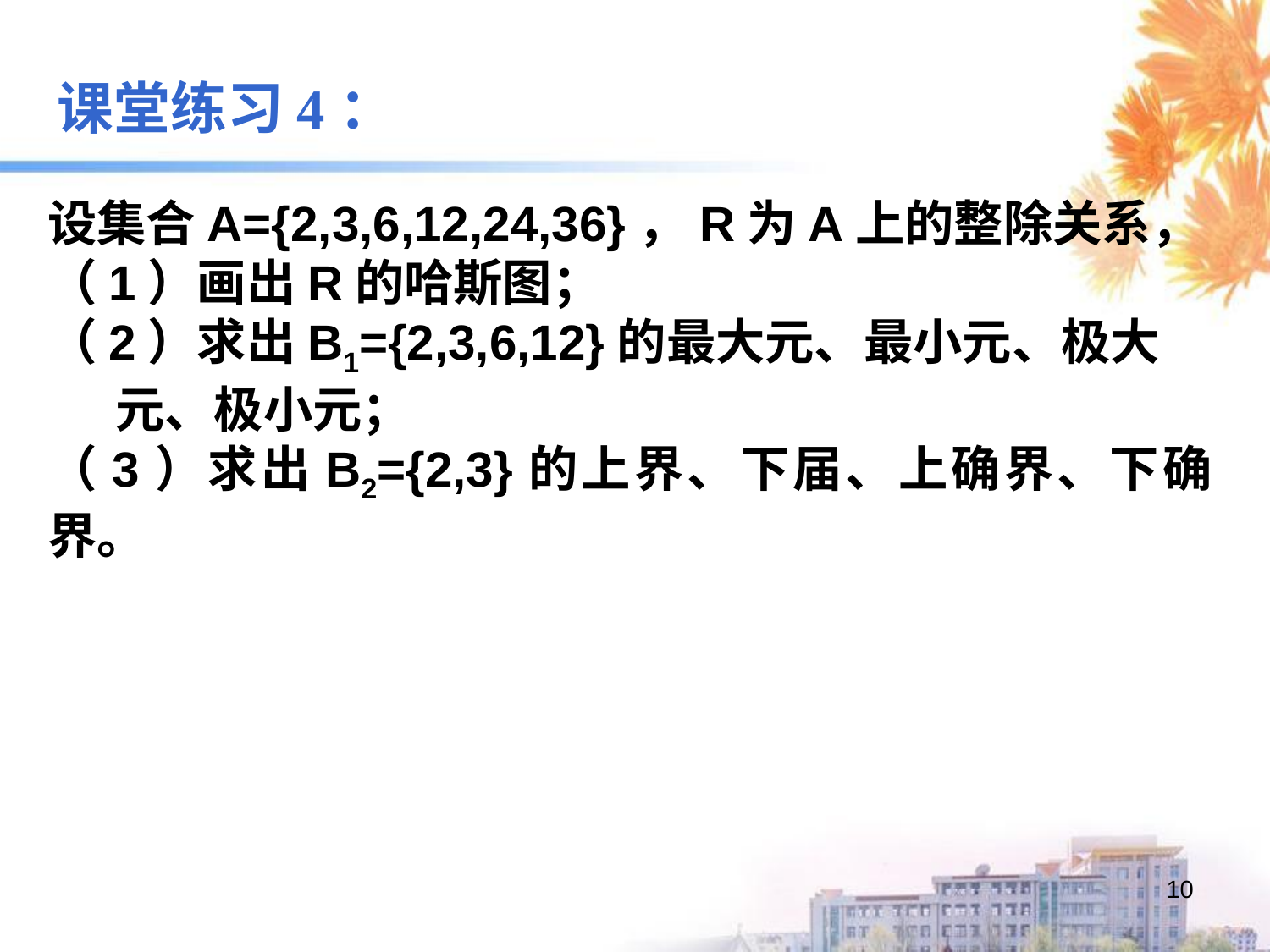

课堂练习4：
设集合A={2,3,6,12,24,36}，R为A上的整除关系，
（1）画出R的哈斯图；
（2）求出B1={2,3,6,12}的最大元、最小元、极大
     元、极小元；
（3）求出B2={2,3}的上界、下届、上确界、下确界。
10